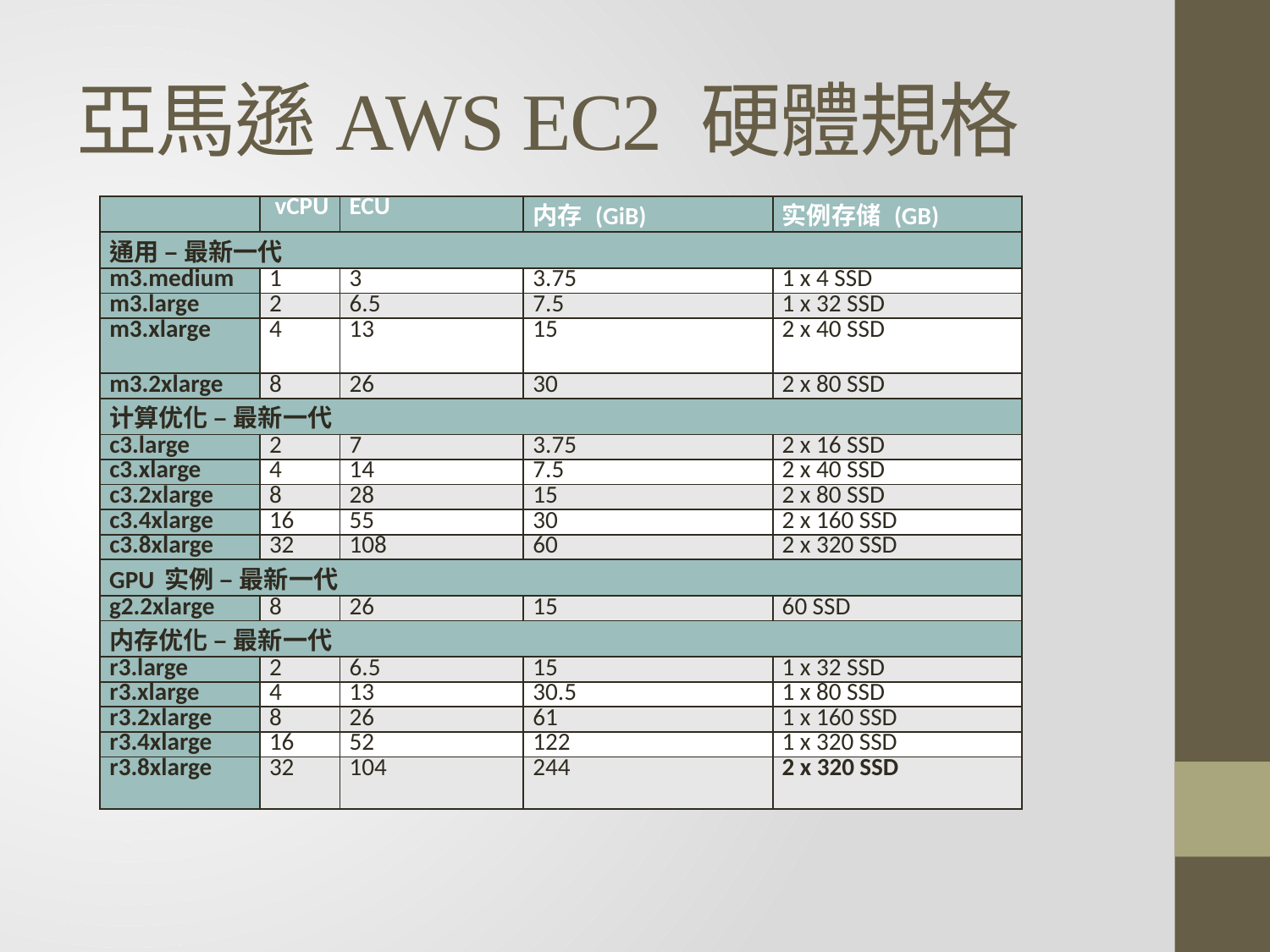

# 亞馬遜AWS EC2 硬體規格
|  | vCPU | ECU | 内存 (GiB) | 实例存储 (GB) |
| --- | --- | --- | --- | --- |
| 通用 – 最新一代 |  |  |  |  |
| m3.medium | 1 | 3 | 3.75 | 1 x 4 SSD |
| m3.large | 2 | 6.5 | 7.5 | 1 x 32 SSD |
| m3.xlarge | 4 | 13 | 15 | 2 x 40 SSD |
| m3.2xlarge | 8 | 26 | 30 | 2 x 80 SSD |
| 计算优化 – 最新一代 |  |  |  |  |
| c3.large | 2 | 7 | 3.75 | 2 x 16 SSD |
| c3.xlarge | 4 | 14 | 7.5 | 2 x 40 SSD |
| c3.2xlarge | 8 | 28 | 15 | 2 x 80 SSD |
| c3.4xlarge | 16 | 55 | 30 | 2 x 160 SSD |
| c3.8xlarge | 32 | 108 | 60 | 2 x 320 SSD |
| GPU 实例 – 最新一代 |  |  |  |  |
| g2.2xlarge | 8 | 26 | 15 | 60 SSD |
| 内存优化 – 最新一代 |  |  |  |  |
| r3.large | 2 | 6.5 | 15 | 1 x 32 SSD |
| r3.xlarge | 4 | 13 | 30.5 | 1 x 80 SSD |
| r3.2xlarge | 8 | 26 | 61 | 1 x 160 SSD |
| r3.4xlarge | 16 | 52 | 122 | 1 x 320 SSD |
| r3.8xlarge | 32 | 104 | 244 | 2 x 320 SSD |